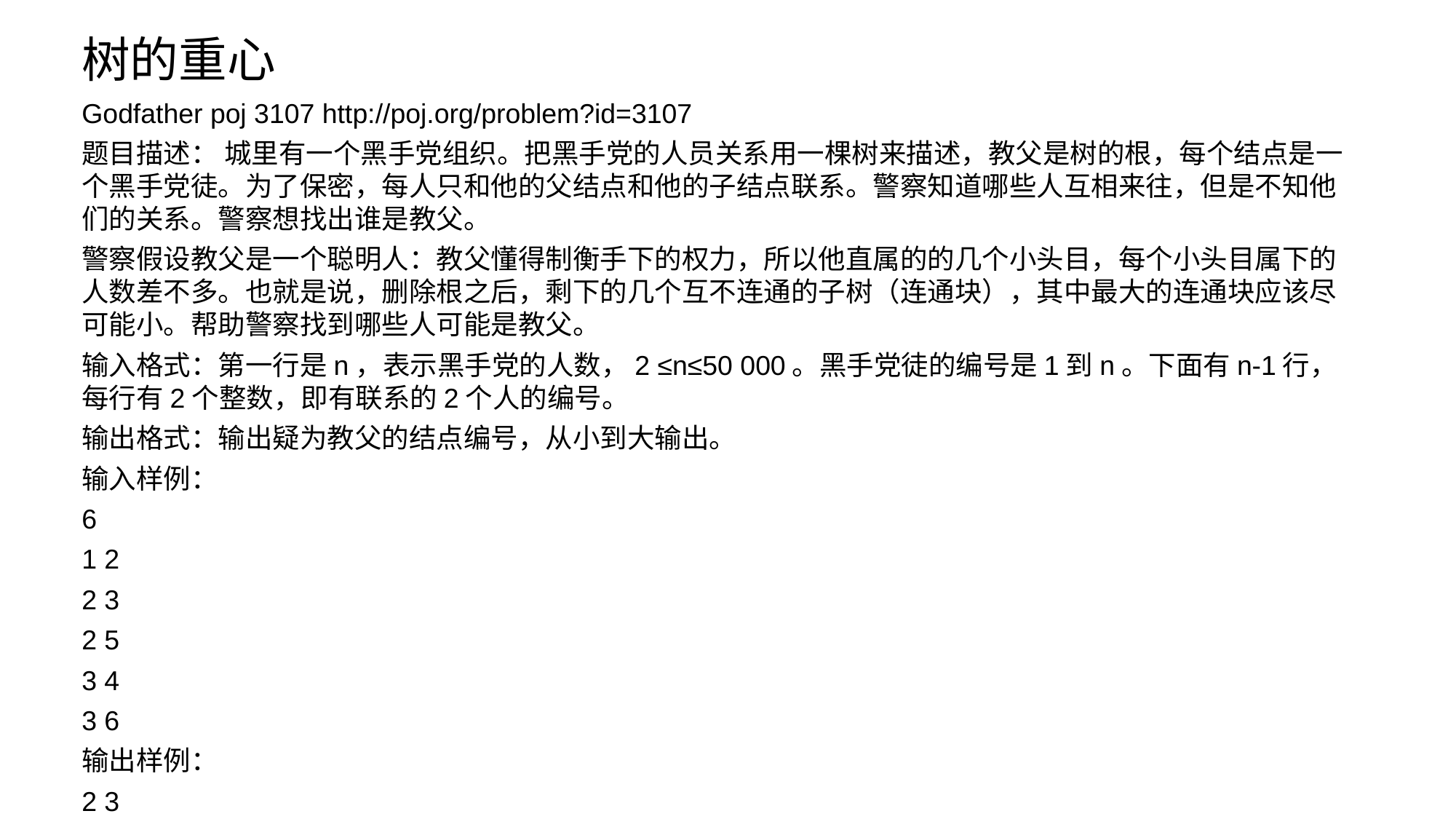

# 树的重心
Godfather poj 3107 http://poj.org/problem?id=3107
题目描述： 城里有一个黑手党组织。把黑手党的人员关系用一棵树来描述，教父是树的根，每个结点是一个黑手党徒。为了保密，每人只和他的父结点和他的子结点联系。警察知道哪些人互相来往，但是不知他们的关系。警察想找出谁是教父。
警察假设教父是一个聪明人：教父懂得制衡手下的权力，所以他直属的的几个小头目，每个小头目属下的人数差不多。也就是说，删除根之后，剩下的几个互不连通的子树（连通块），其中最大的连通块应该尽可能小。帮助警察找到哪些人可能是教父。
输入格式：第一行是n，表示黑手党的人数，2 ≤n≤50 000。黑手党徒的编号是1到n。下面有n-1行，每行有2个整数，即有联系的2个人的编号。
输出格式：输出疑为教父的结点编号，从小到大输出。
输入样例：
6
1 2
2 3
2 5
3 4
3 6
输出样例：
2 3